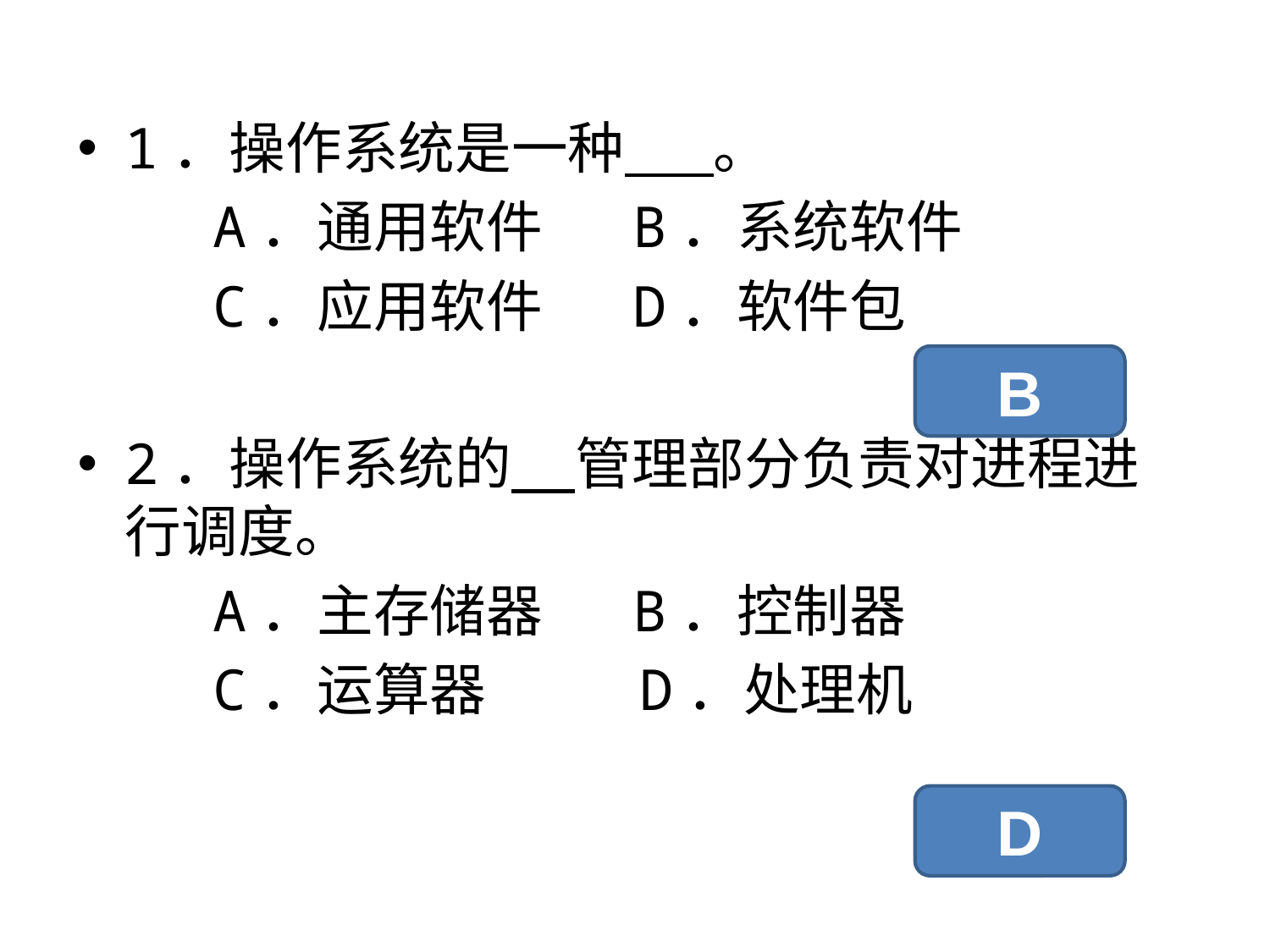

1．操作系统是一种       。
    A．通用软件      B．系统软件
    C．应用软件      D．软件包

2．操作系统的     管理部分负责对进程进行调度。
    A．主存储器      B．控制器
    C．运算器           D．处理机

B
D